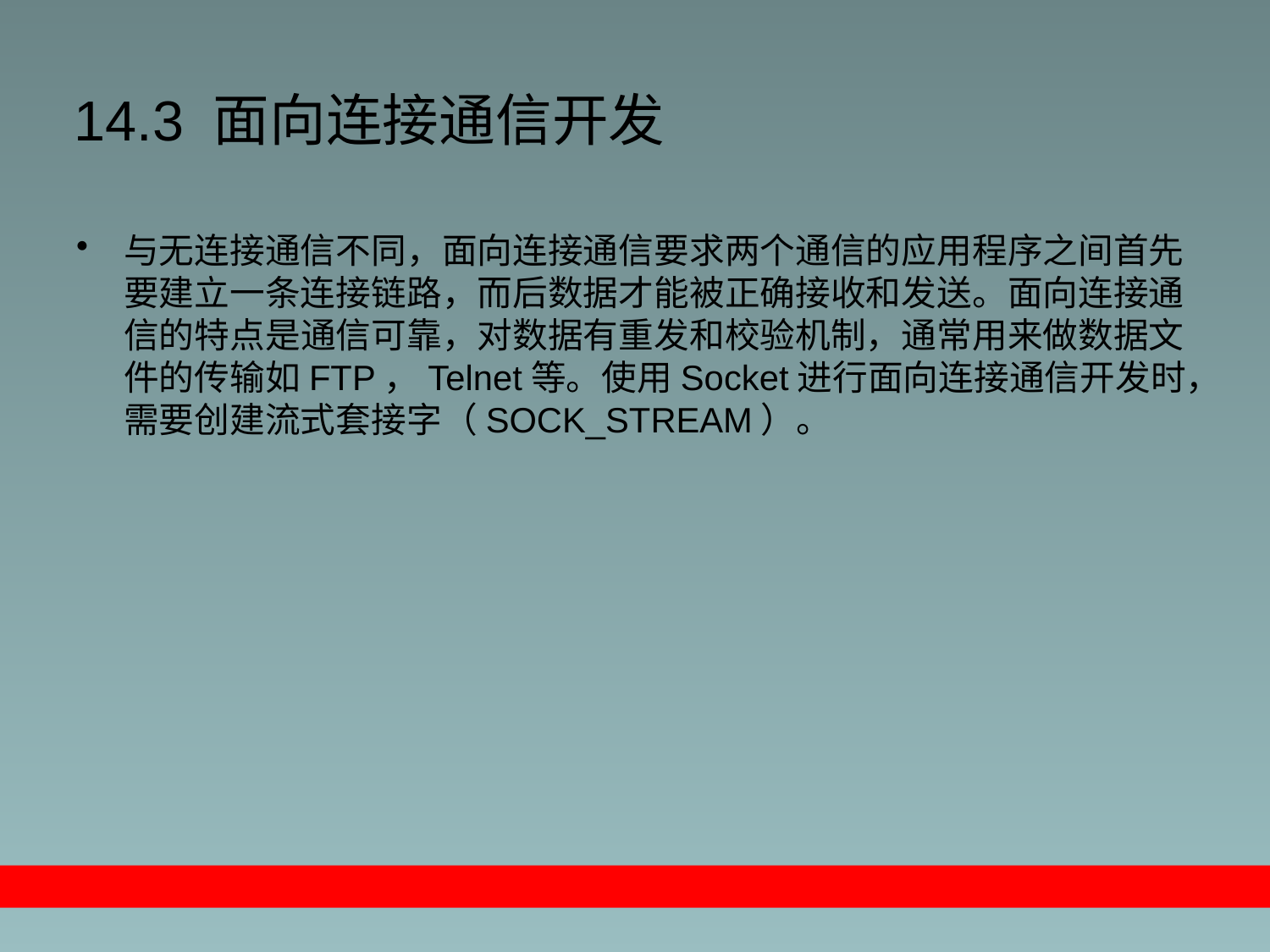

# 14.3 面向连接通信开发
与无连接通信不同，面向连接通信要求两个通信的应用程序之间首先要建立一条连接链路，而后数据才能被正确接收和发送。面向连接通信的特点是通信可靠，对数据有重发和校验机制，通常用来做数据文件的传输如FTP，Telnet等。使用Socket进行面向连接通信开发时，需要创建流式套接字（SOCK_STREAM）。